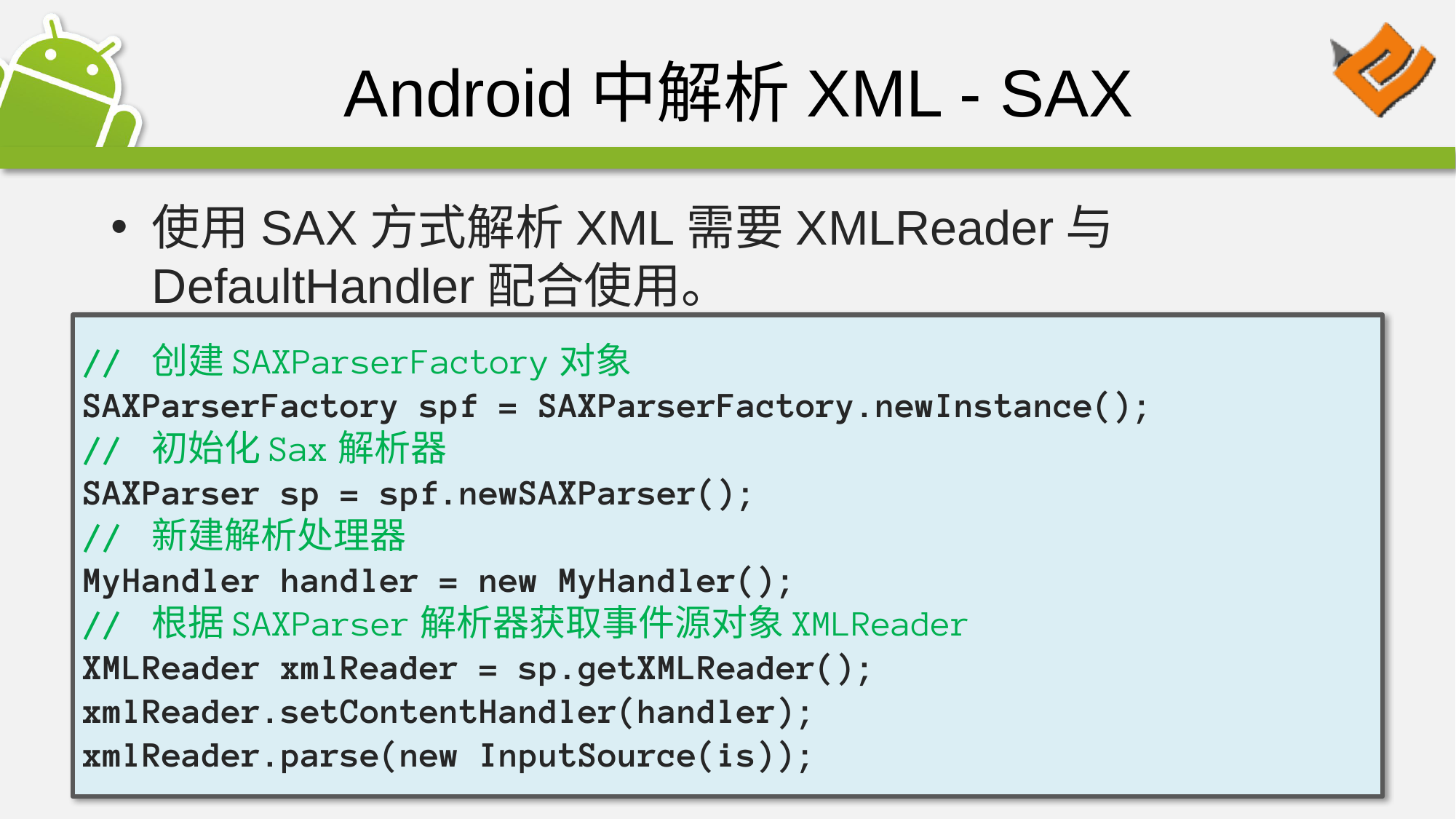

# Android中解析XML - SAX
使用SAX方式解析XML需要XMLReader与DefaultHandler配合使用。
// 创建SAXParserFactory对象
SAXParserFactory spf = SAXParserFactory.newInstance();
// 初始化Sax解析器
SAXParser sp = spf.newSAXParser();
// 新建解析处理器
MyHandler handler = new MyHandler();
// 根据SAXParser解析器获取事件源对象XMLReader
XMLReader xmlReader = sp.getXMLReader();
xmlReader.setContentHandler(handler);
xmlReader.parse(new InputSource(is));